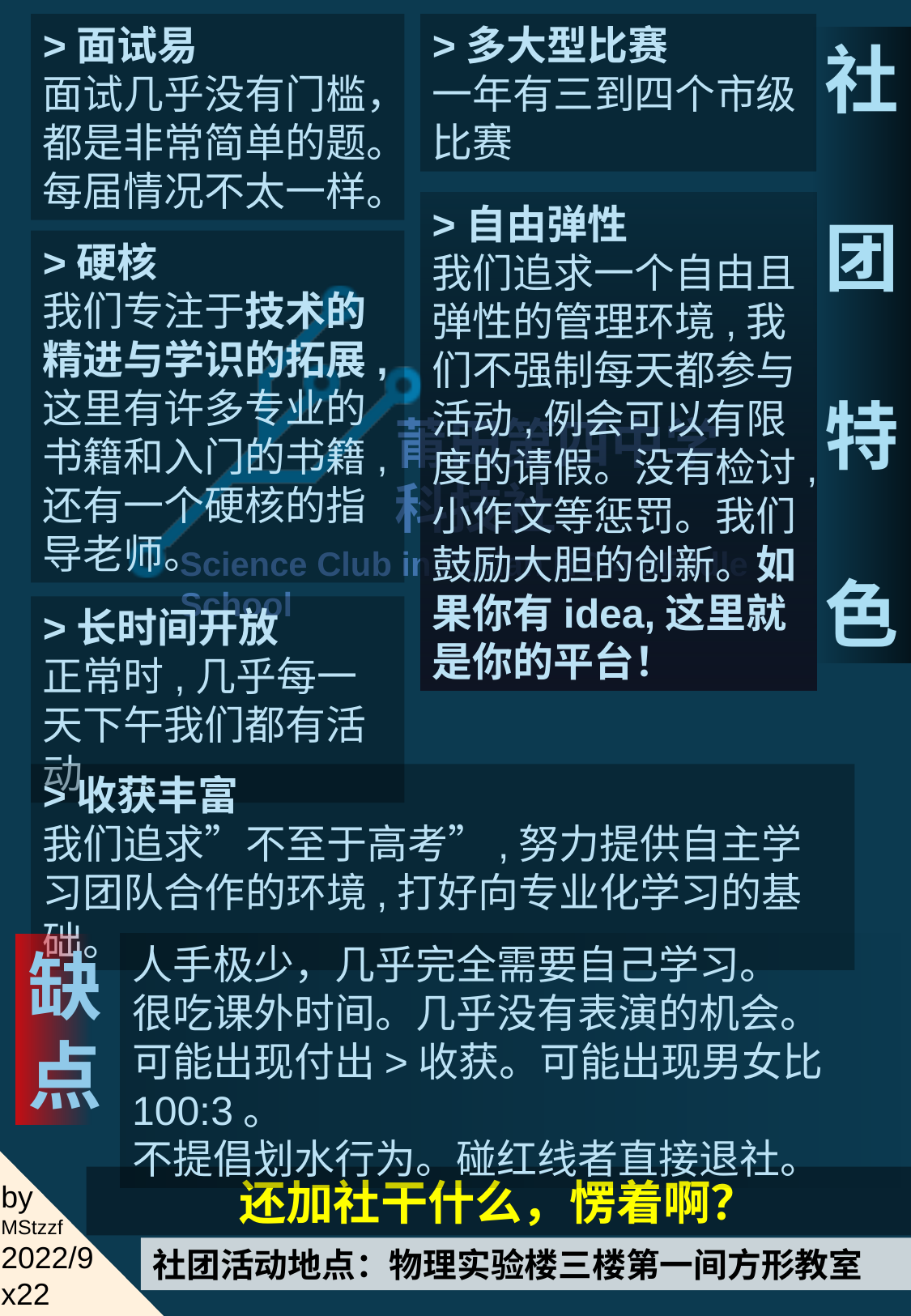

>面试易
面试几乎没有门槛，都是非常简单的题。每届情况不太一样。
>多大型比赛
一年有三到四个市级比赛
>自由弹性
我们追求一个自由且弹性的管理环境,我们不强制每天都参与活动,例会可以有限度的请假。没有检讨,小作文等惩罚。我们鼓励大胆的创新。如果你有idea,这里就是你的平台！
>硬核
我们专注于技术的精进与学识的拓展,这里有许多专业的书籍和入门的书籍,还有一个硬核的指导老师。
>长时间开放
正常时,几乎每一天下午我们都有活动
>收获丰富
我们追求”不至于高考”,努力提供自主学习团队合作的环境,打好向专业化学习的基础。
社

团

特

色
人手极少，几乎完全需要自己学习。
很吃课外时间。几乎没有表演的机会。
可能出现付出>收获。可能出现男女比100:3。
不提倡划水行为。碰红线者直接退社。
缺点
还加社干什么，愣着啊？
社团活动地点：物理实验楼三楼第一间方形教室